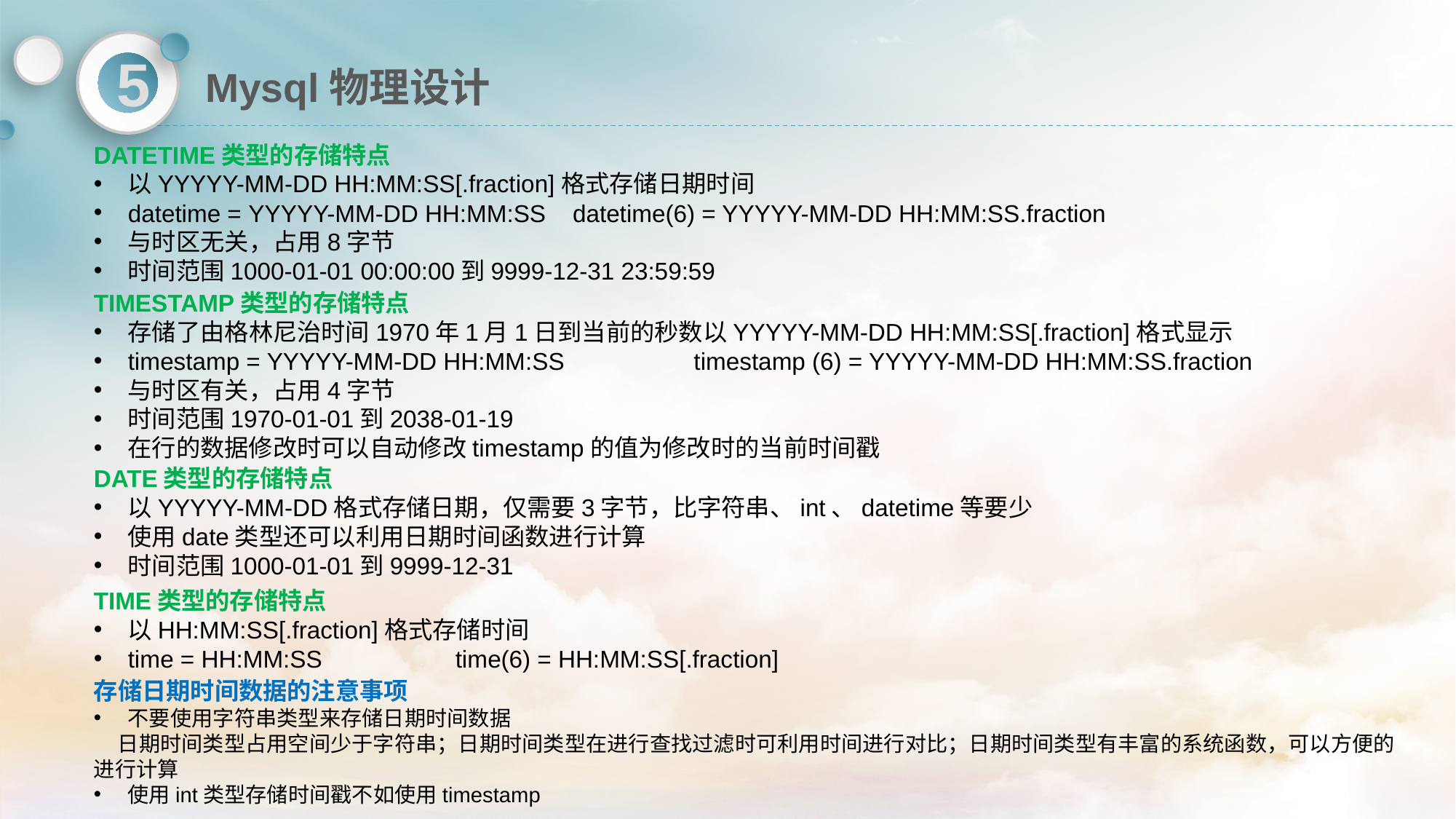

# Mysql物理设计
5
DATETIME类型的存储特点
以YYYYY-MM-DD HH:MM:SS[.fraction]格式存储日期时间
datetime = YYYYY-MM-DD HH:MM:SS    datetime(6) = YYYYY-MM-DD HH:MM:SS.fraction
与时区无关，占用8字节
时间范围1000-01-01 00:00:00到9999-12-31 23:59:59
TIMESTAMP类型的存储特点
存储了由格林尼治时间1970年1月1日到当前的秒数以YYYYY-MM-DD HH:MM:SS[.fraction]格式显示
timestamp = YYYYY-MM-DD HH:MM:SS 	   timestamp (6) = YYYYY-MM-DD HH:MM:SS.fraction
与时区有关，占用4字节
时间范围1970-01-01到2038-01-19
在行的数据修改时可以自动修改timestamp的值为修改时的当前时间戳
DATE类型的存储特点
以YYYYY-MM-DD格式存储日期，仅需要3字节，比字符串、int、datetime等要少
使用date类型还可以利用日期时间函数进行计算
时间范围1000-01-01到9999-12-31
TIME类型的存储特点
以HH:MM:SS[.fraction]格式存储时间
time = HH:MM:SS		time(6) = HH:MM:SS[.fraction]
存储日期时间数据的注意事项
不要使用字符串类型来存储日期时间数据
    日期时间类型占用空间少于字符串；日期时间类型在进行查找过滤时可利用时间进行对比；日期时间类型有丰富的系统函数，可以方便的进行计算
使用int类型存储时间戳不如使用timestamp